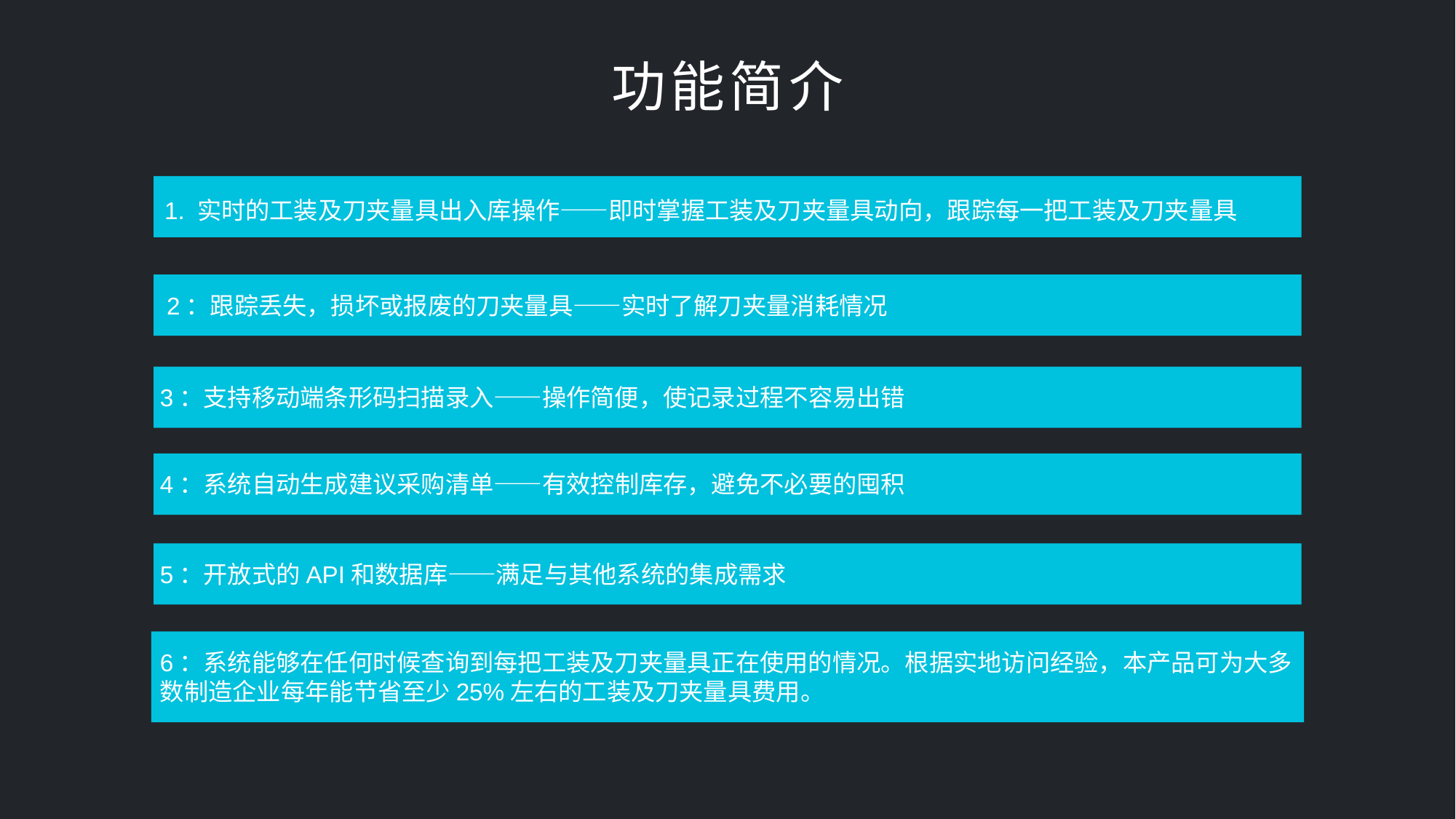

功能简介

1. 实时的工装及刀夹量具出入库操作——即时掌握工装及刀夹量具动向，跟踪每一把工装及刀夹量具

 2：跟踪丢失，损坏或报废的刀夹量具——实时了解刀夹量消耗情况

3：支持移动端条形码扫描录入——操作简便，使记录过程不容易出错

4：系统自动生成建议采购清单——有效控制库存，避免不必要的囤积

5：开放式的API和数据库——满足与其他系统的集成需求

6：系统能够在任何时候查询到每把工装及刀夹量具正在使用的情况。根据实地访问经验，本产品可为大多数制造企业每年能节省至少25%左右的工装及刀夹量具费用。